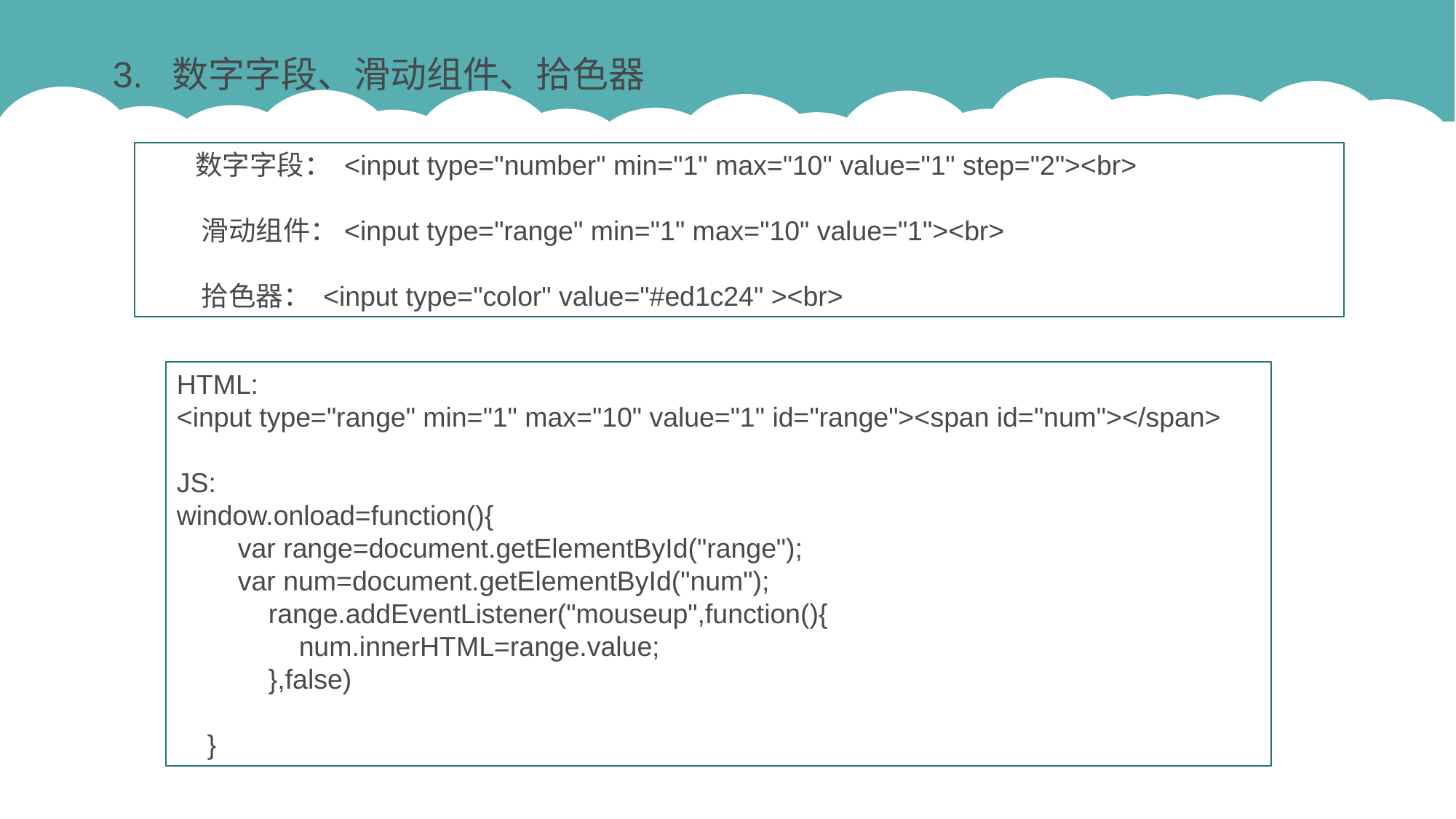

3.  数字字段、滑动组件、拾色器
       数字字段： <input type="number" min="1" max="10" value="1" step="2"><br>

        滑动组件：<input type="range" min="1" max="10" value="1"><br>

        拾色器： <input type="color" value="#ed1c24" ><br>
HTML:
<input type="range" min="1" max="10" value="1" id="range"><span id="num"></span>

JS:
window.onload=function(){
        var range=document.getElementById("range");
        var num=document.getElementById("num");
            range.addEventListener("mouseup",function(){
                num.innerHTML=range.value;
            },false)

    }